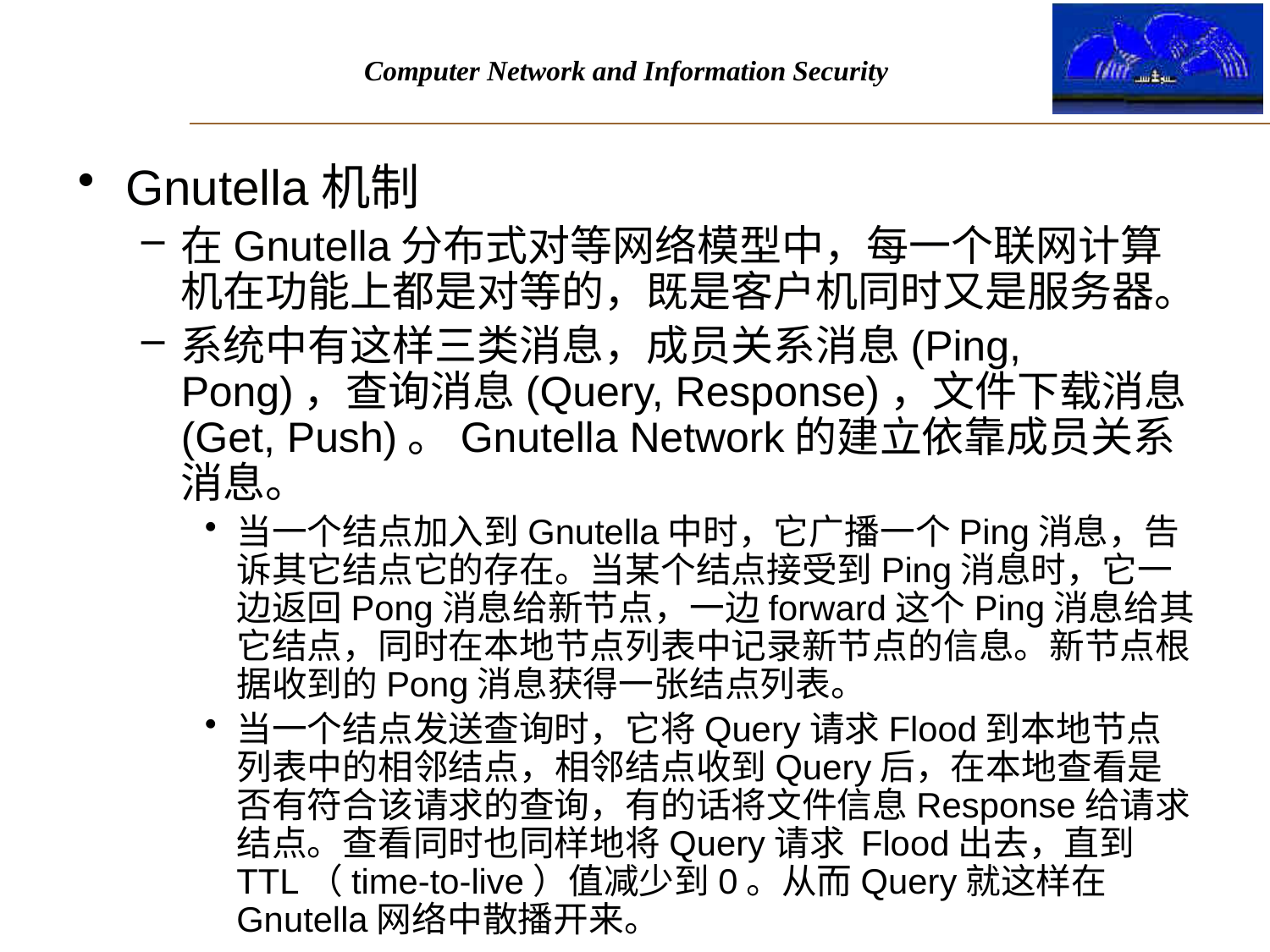

Gnutella机制
在Gnutella分布式对等网络模型中，每一个联网计算机在功能上都是对等的，既是客户机同时又是服务器。
系统中有这样三类消息，成员关系消息(Ping, Pong)，查询消息(Query, Response)，文件下载消息(Get, Push)。Gnutella Network的建立依靠成员关系消息。
当一个结点加入到Gnutella中时，它广播一个Ping消息，告诉其它结点它的存在。当某个结点接受到Ping消息时，它一边返回Pong消息给新节点，一边forward这个Ping消息给其它结点，同时在本地节点列表中记录新节点的信息。新节点根据收到的Pong消息获得一张结点列表。
当一个结点发送查询时，它将Query请求Flood到本地节点列表中的相邻结点，相邻结点收到Query后，在本地查看是否有符合该请求的查询，有的话将文件信息Response给请求结点。查看同时也同样地将Query请求 Flood出去，直到TTL（time-to-live）值减少到0。从而Query就这样在Gnutella网络中散播开来。
#